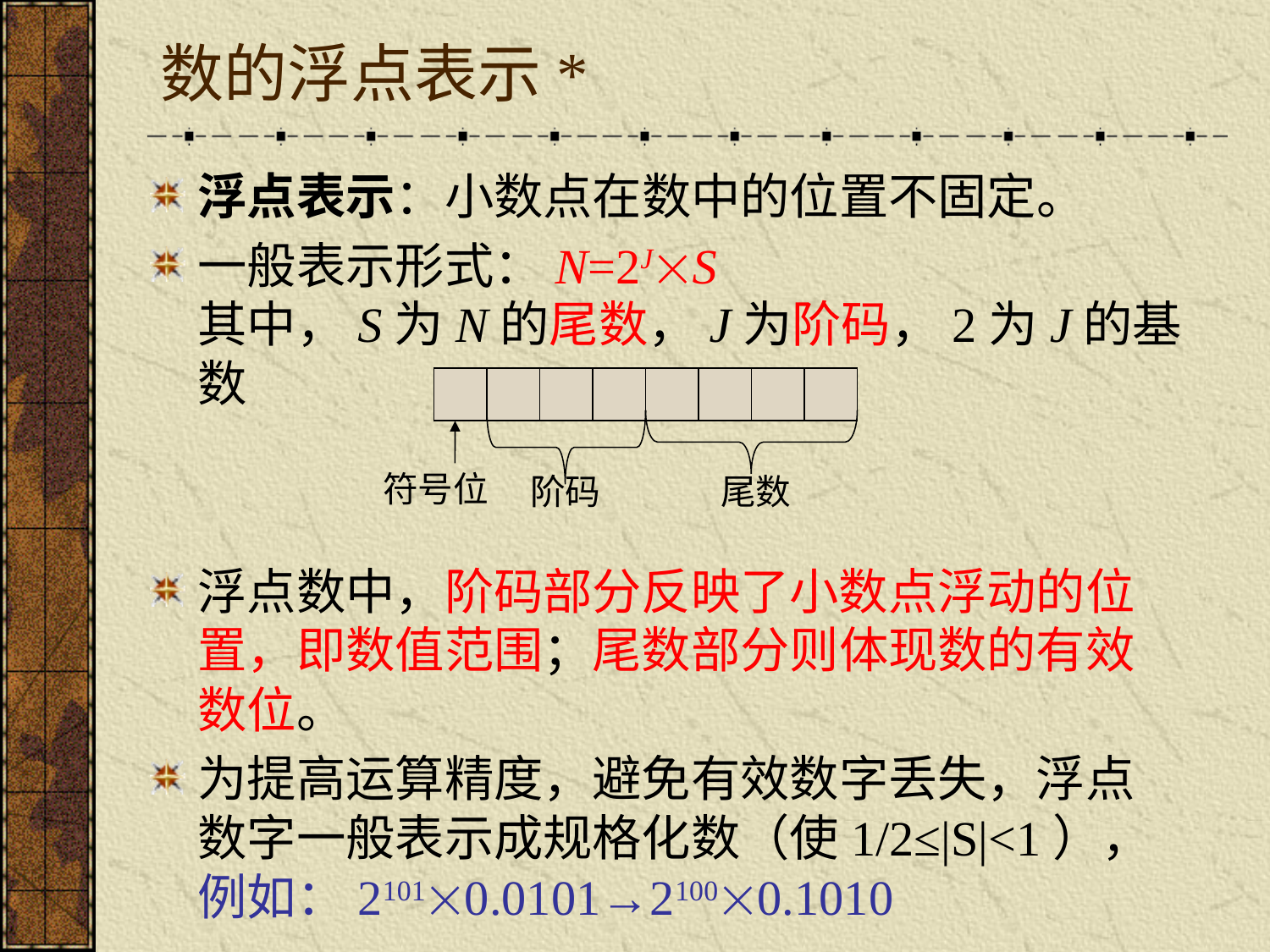

# 数的浮点表示*
浮点表示：小数点在数中的位置不固定。
一般表示形式：N=2J×S
其中，S为N的尾数，J为阶码，2为J的基数

浮点数中，阶码部分反映了小数点浮动的位置，即数值范围；尾数部分则体现数的有效数位。
为提高运算精度，避免有效数字丢失，浮点数字一般表示成规格化数（使1/2≤|S|<1），例如：2101×0.0101→2100×0.1010

符号位
阶码
尾数